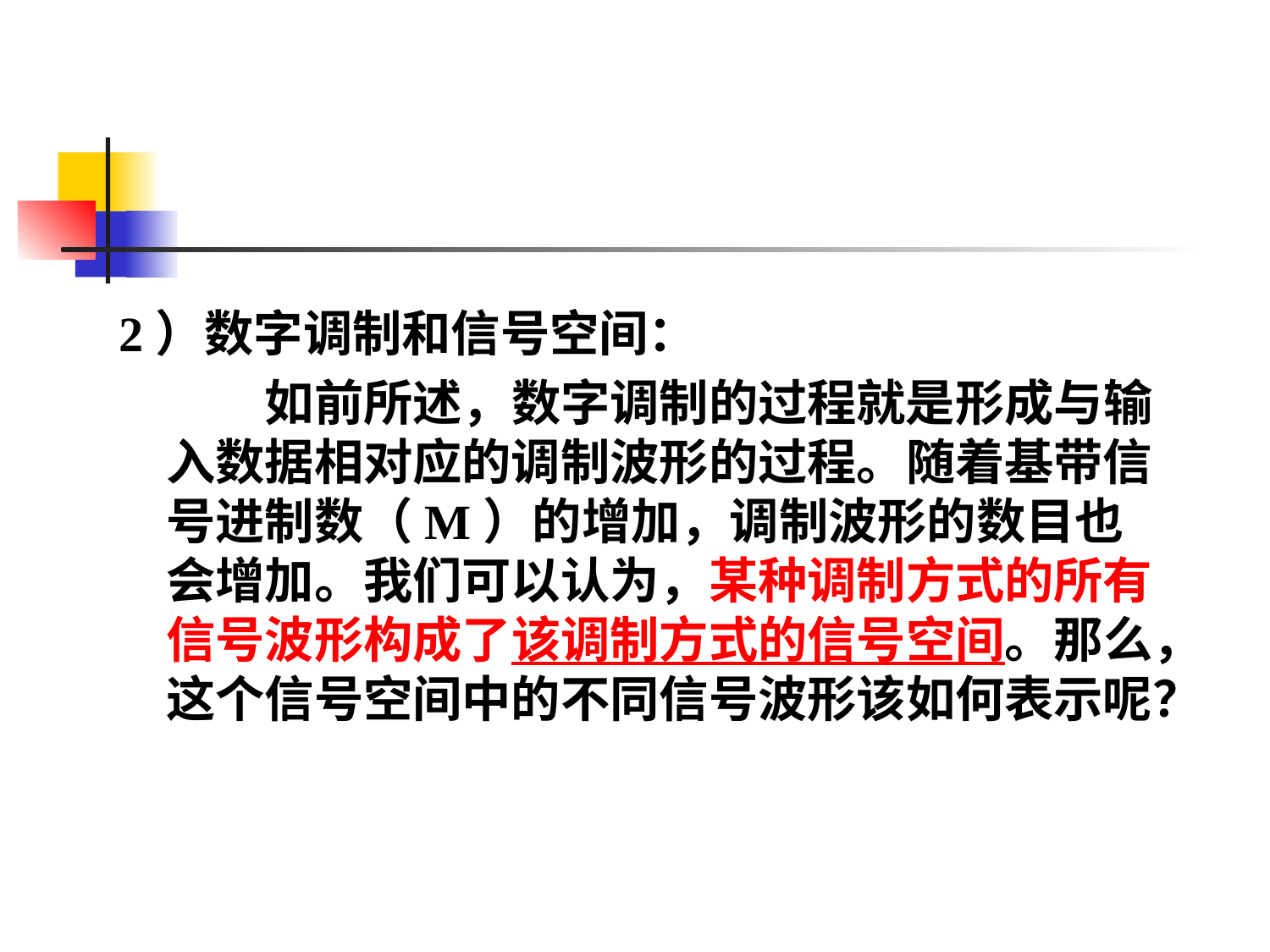

#
2）数字调制和信号空间：
            如前所述，数字调制的过程就是形成与输入数据相对应的调制波形的过程。随着基带信号进制数（M）的增加，调制波形的数目也会增加。我们可以认为，某种调制方式的所有信号波形构成了该调制方式的信号空间。那么，这个信号空间中的不同信号波形该如何表示呢？